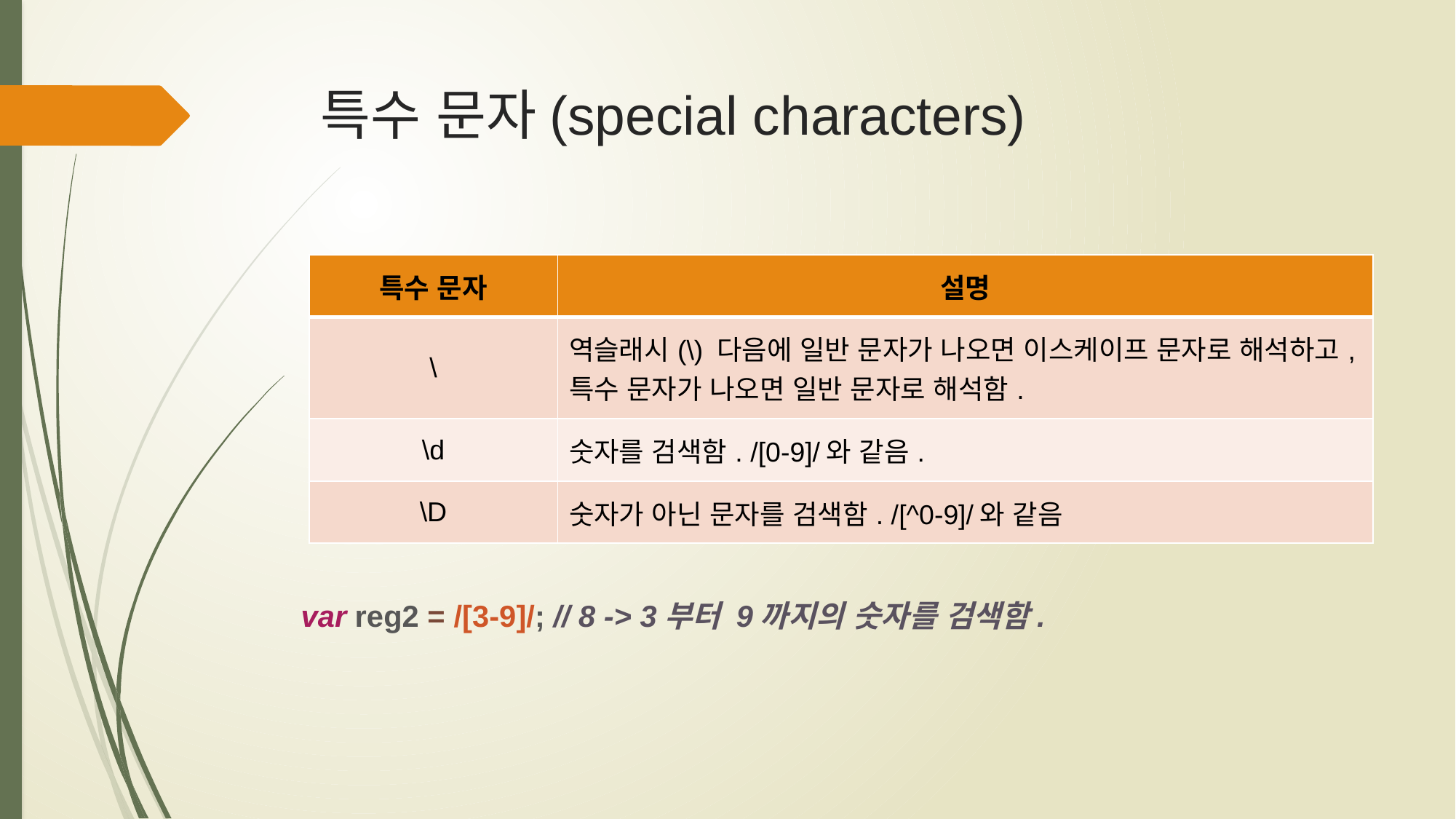

# 특수 문자(special characters)
| 특수 문자 | 설명 |
| --- | --- |
| \ | 역슬래시(\) 다음에 일반 문자가 나오면 이스케이프 문자로 해석하고, 특수 문자가 나오면 일반 문자로 해석함. |
| \d | 숫자를 검색함. /[0-9]/와 같음. |
| \D | 숫자가 아닌 문자를 검색함. /[^0-9]/와 같음 |
var reg2 = /[3-9]/; // 8 -> 3부터 9까지의 숫자를 검색함.